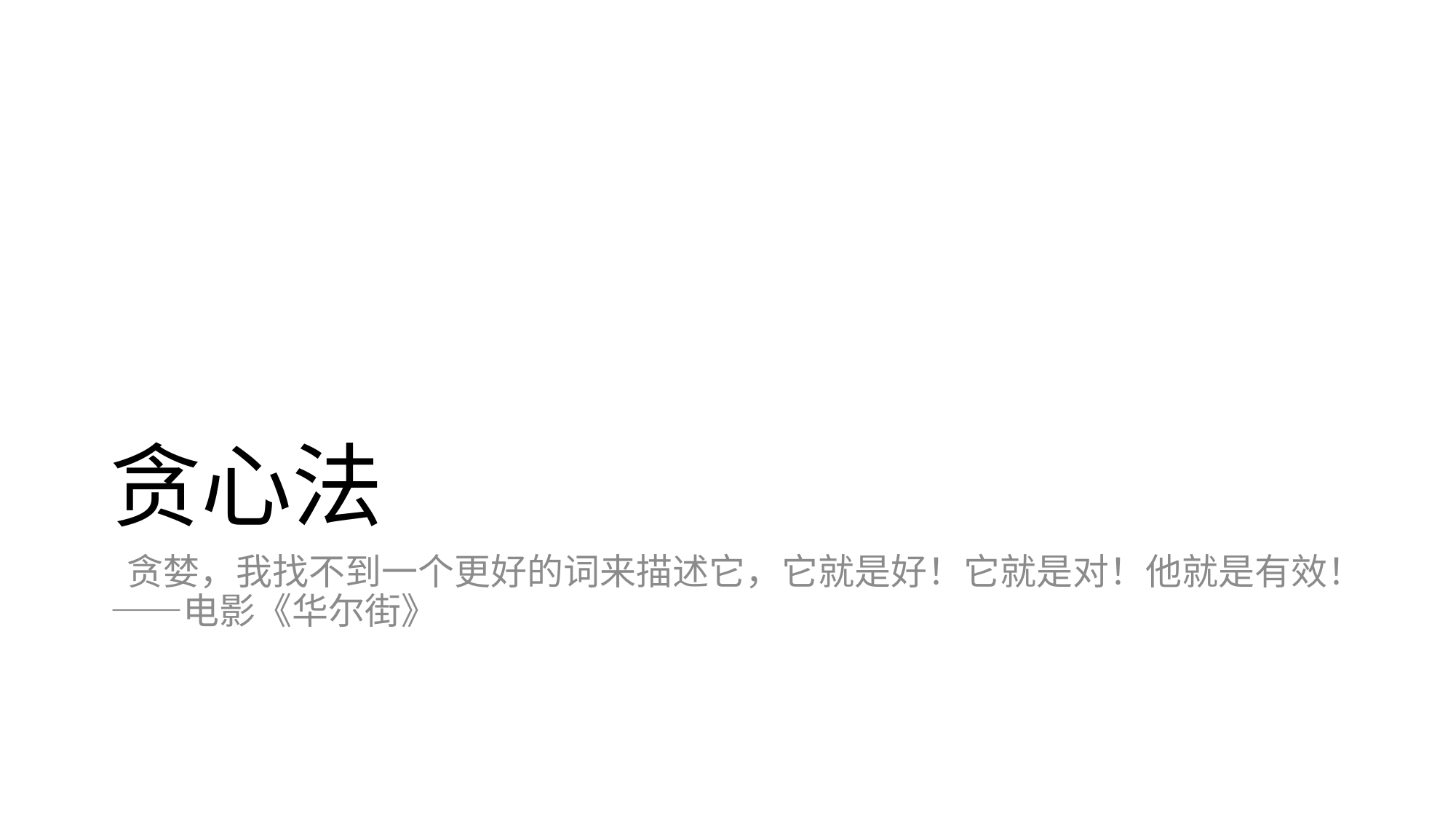

# 贪心法
 贪婪，我找不到一个更好的词来描述它，它就是好！它就是对！他就是有效！——电影《华尔街》